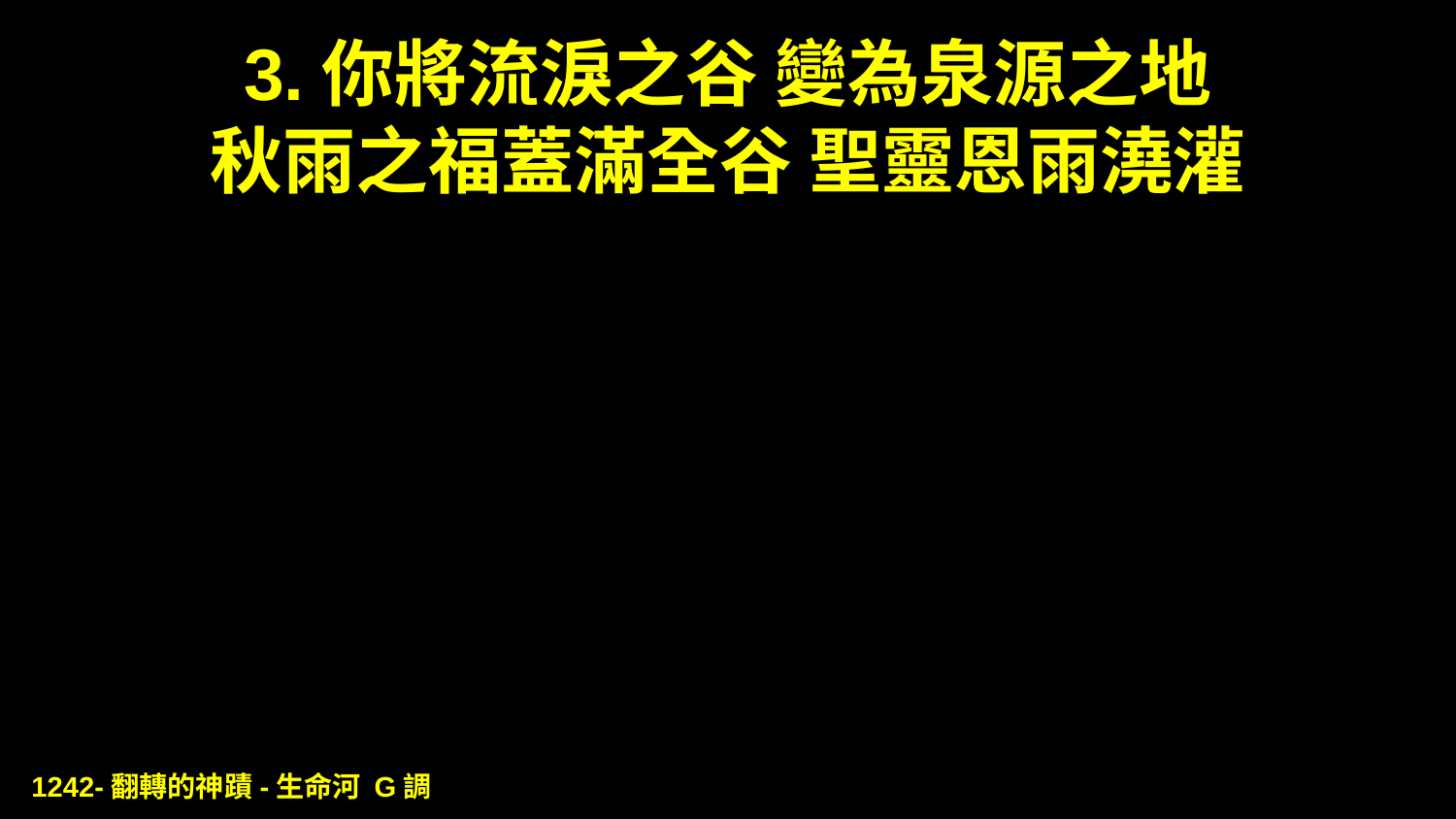

# 3.你將流淚之谷 變為泉源之地 秋雨之福蓋滿全谷 聖靈恩雨澆灌
1242-翻轉的神蹟-生命河 G調